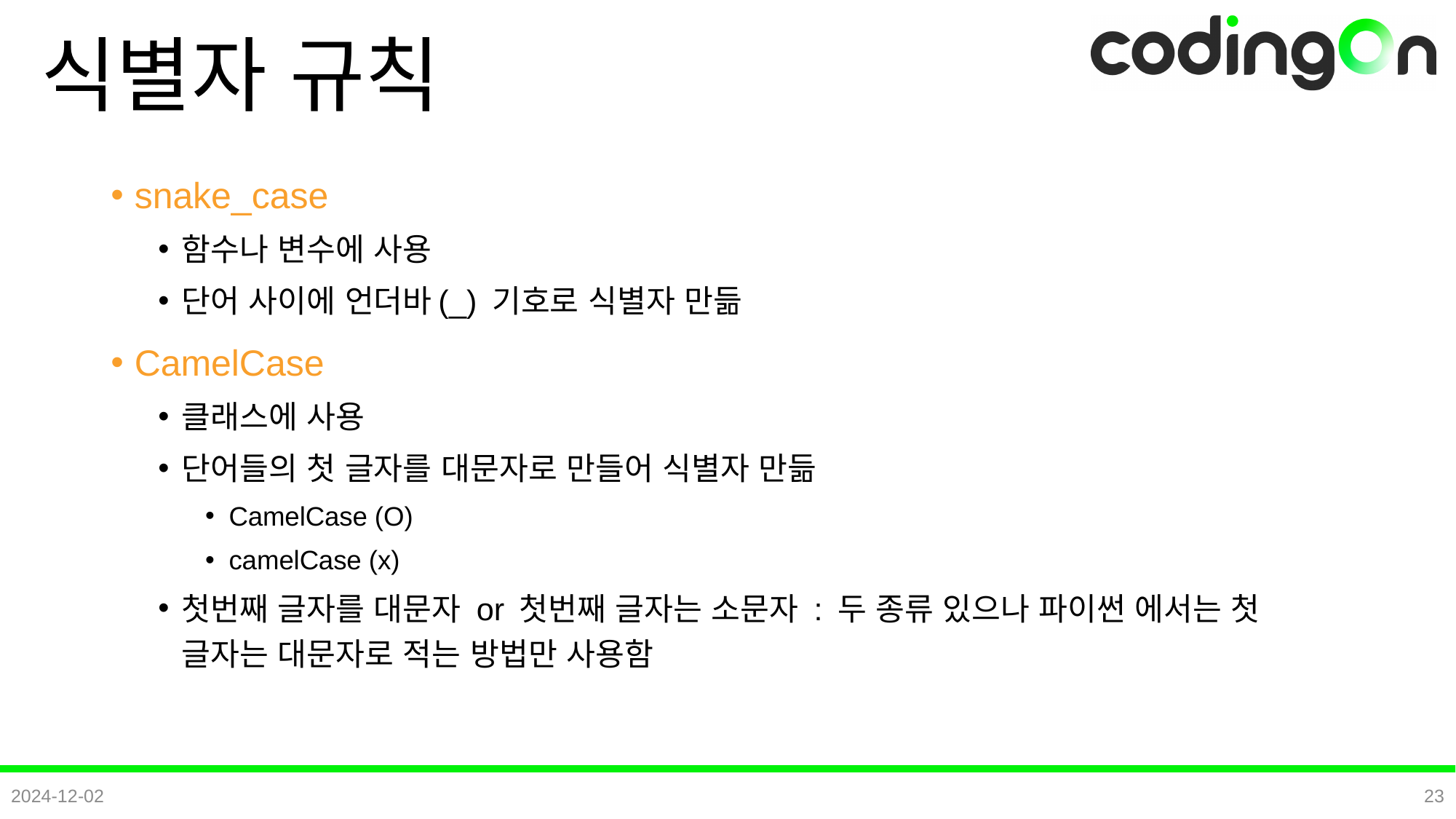

# 식별자 규칙
snake_case
함수나 변수에 사용
단어 사이에 언더바(_) 기호로 식별자 만듦
CamelCase
클래스에 사용
단어들의 첫 글자를 대문자로 만들어 식별자 만듦
CamelCase (O)
camelCase (x)
첫번째 글자를 대문자 or 첫번째 글자는 소문자 : 두 종류 있으나 파이썬 에서는 첫 글자는 대문자로 적는 방법만 사용함

2024-12-02
23